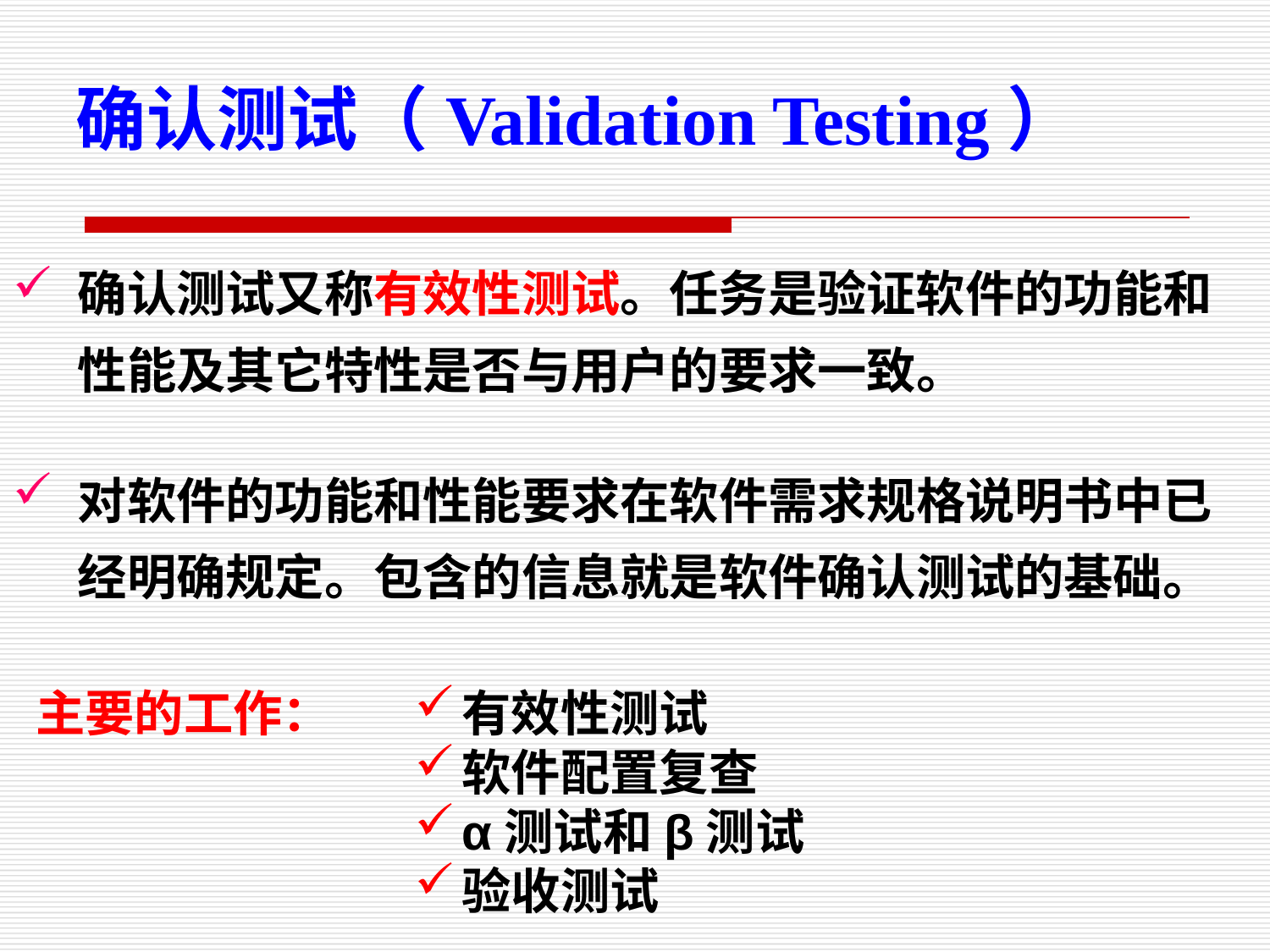

确认测试（Validation Testing）
确认测试又称有效性测试。任务是验证软件的功能和性能及其它特性是否与用户的要求一致。
对软件的功能和性能要求在软件需求规格说明书中已经明确规定。包含的信息就是软件确认测试的基础。
主要的工作：
有效性测试
软件配置复查
α测试和β测试
验收测试